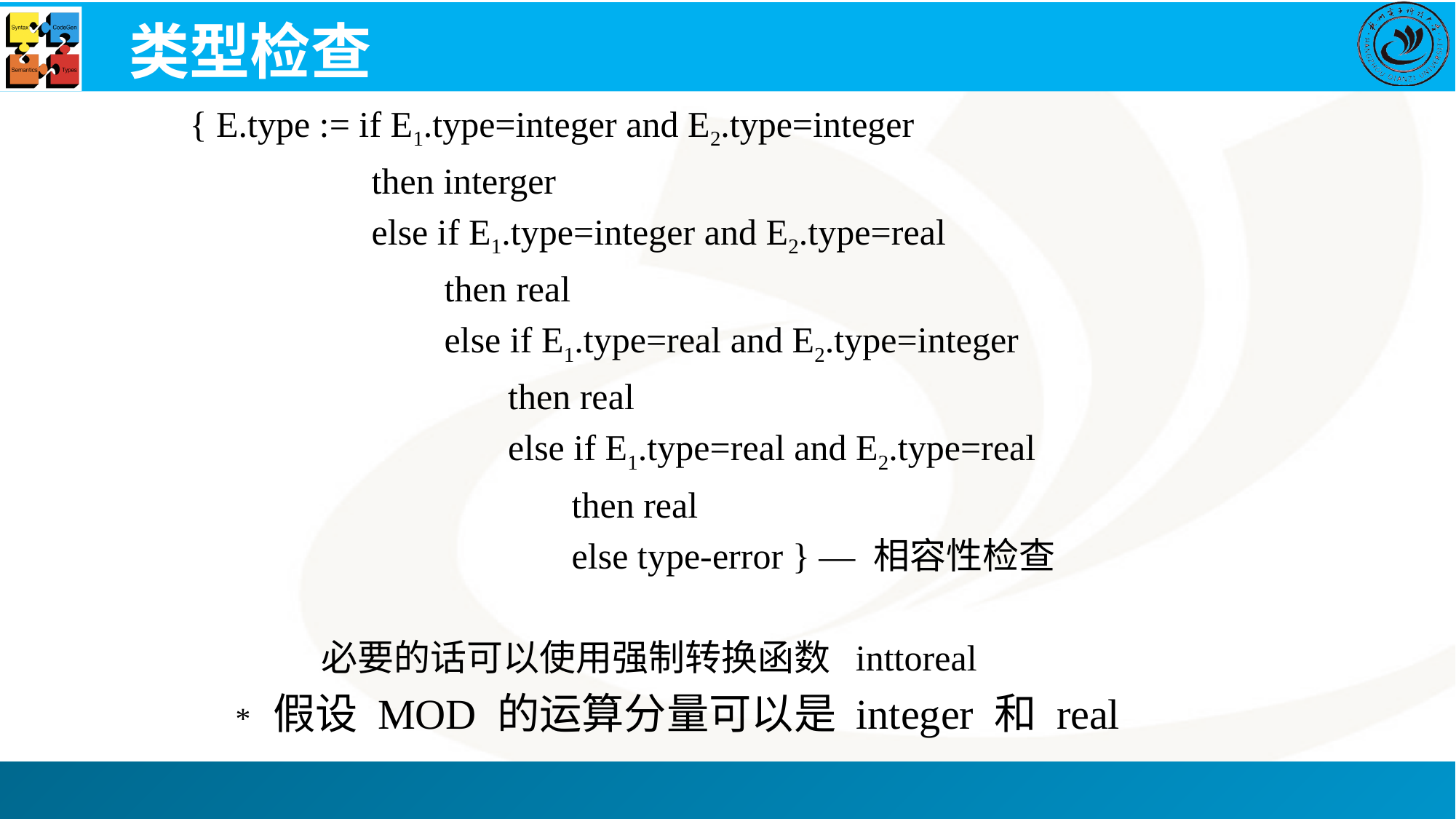

# 类型检查
{ E.type := if E1.type=integer and E2.type=integer
                    then interger
                    else if E1.type=integer and E2.type=real
                            then real
                            else if E1.type=real and E2.type=integer
                                   then real
                                   else if E1.type=real and E2.type=real
                                          then real
                                          else type-error } — 相容性检查

               必要的话可以使用强制转换函数  inttoreal
      *  假设 MOD 的运算分量可以是 integer 和 real
6